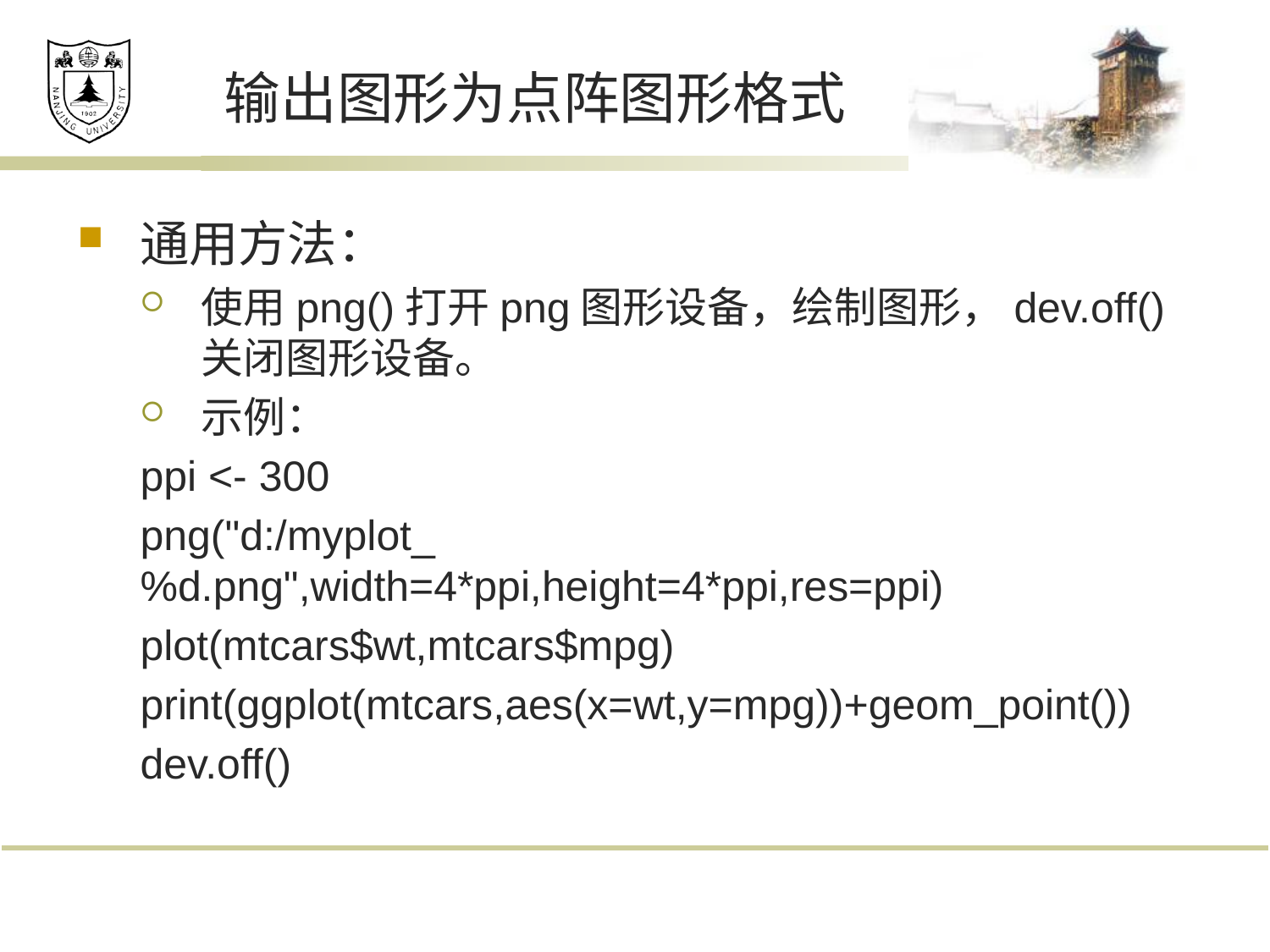

# 输出图形为点阵图形格式
通用方法：
使用png()打开png图形设备，绘制图形，dev.off()关闭图形设备。
示例：
ppi <- 300
png("d:/myplot_%d.png",width=4*ppi,height=4*ppi,res=ppi)
plot(mtcars$wt,mtcars$mpg)
print(ggplot(mtcars,aes(x=wt,y=mpg))+geom_point())
dev.off()